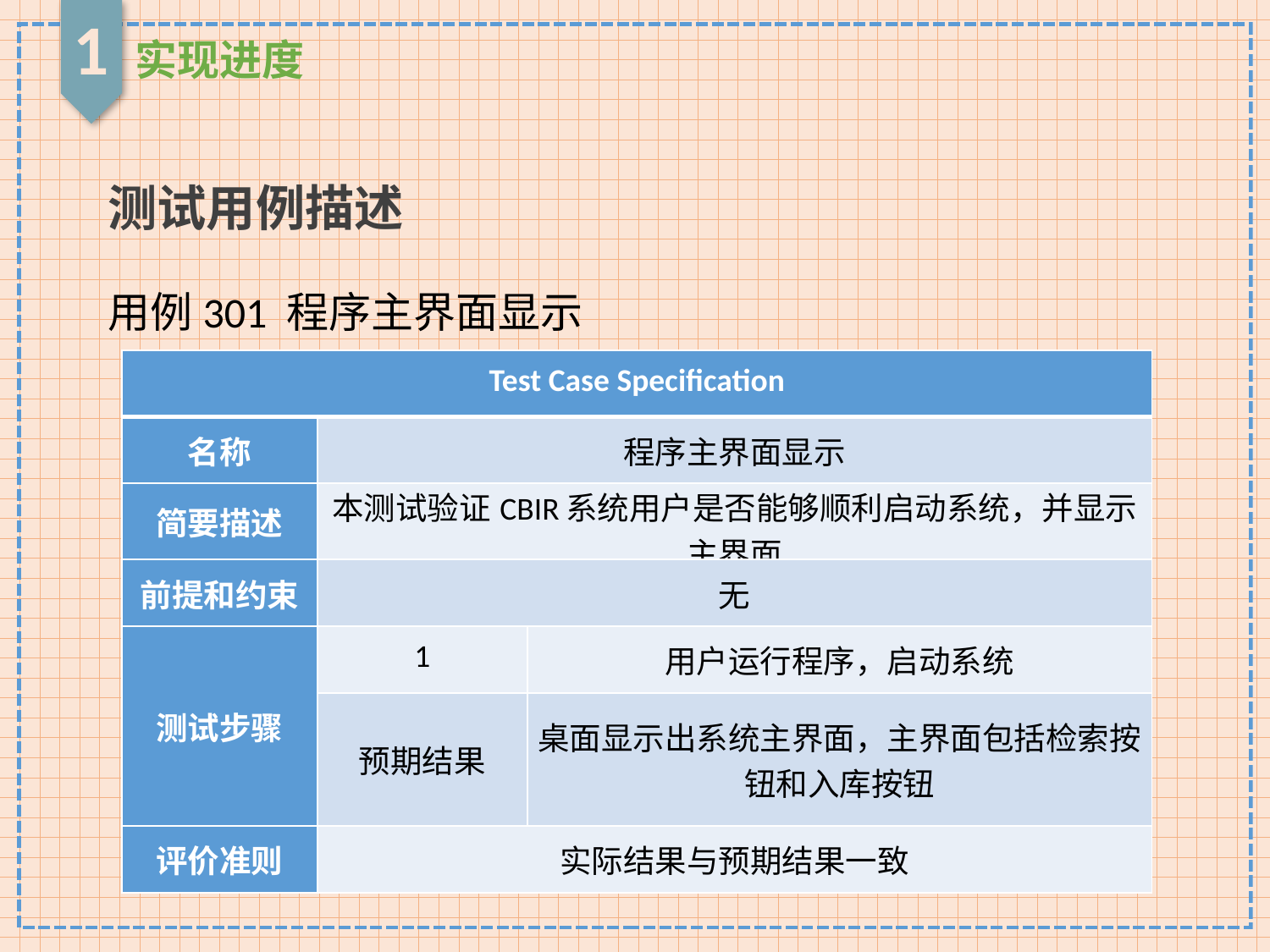

1
实现进度

测试用例描述
用例301 程序主界面显示
| Test Case Specification |  |  |
| --- | --- | --- |
| 名称 | 程序主界面显示 |  |
| 简要描述 | 本测试验证CBIR系统用户是否能够顺利启动系统，并显示主界面 |  |
| 前提和约束 | 无 |  |
| 测试步骤 | 1 | 用户运行程序，启动系统 |
|  | 预期结果 | 桌面显示出系统主界面，主界面包括检索按钮和入库按钮 |
| 评价准则 | 实际结果与预期结果一致 |  |